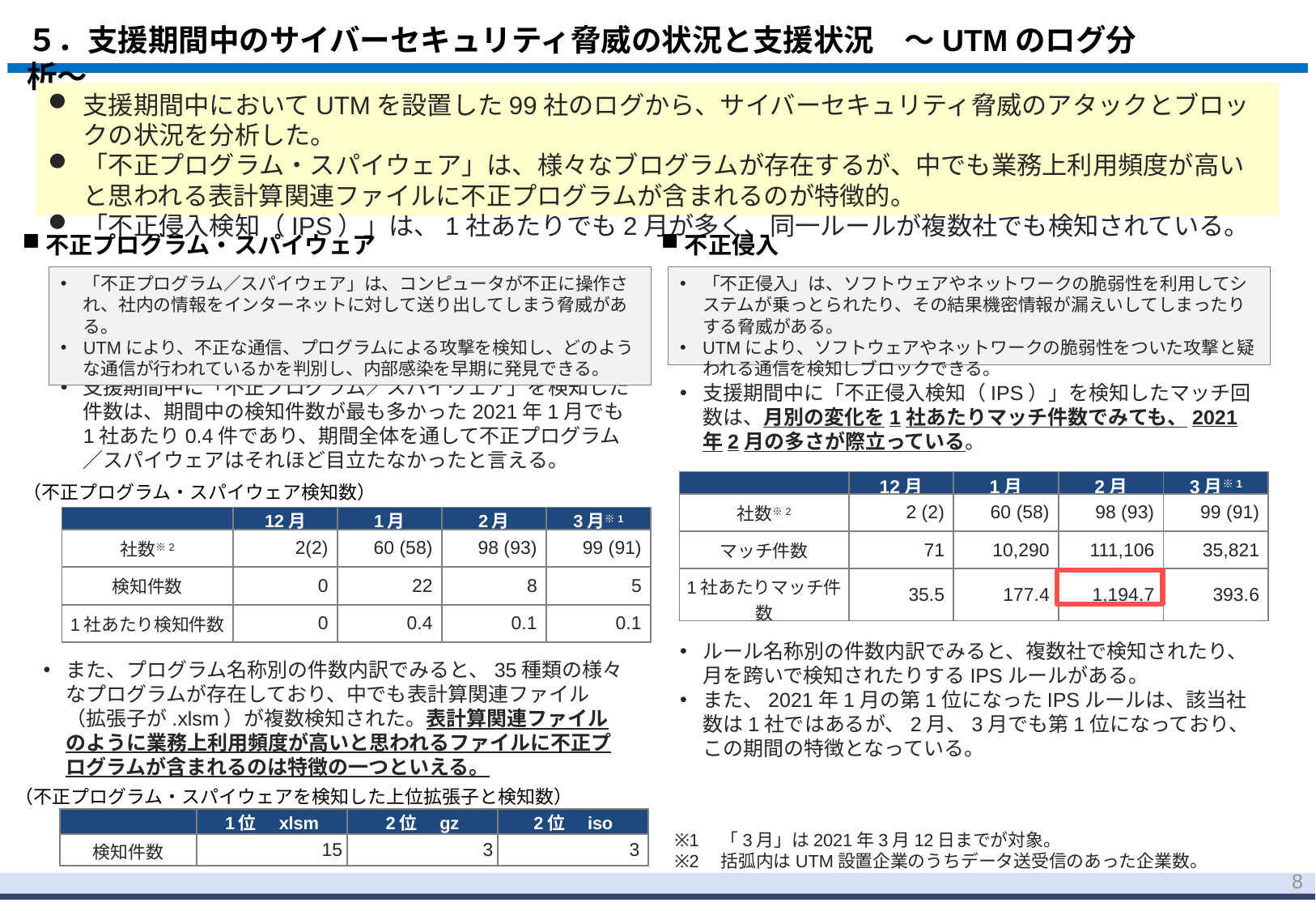

# ５．支援期間中のサイバーセキュリティ脅威の状況と支援状況　～UTMのログ分析～
支援期間中においてUTMを設置した99社のログから、サイバーセキュリティ脅威のアタックとブロックの状況を分析した。
「不正プログラム・スパイウェア」は、様々なブログラムが存在するが、中でも業務上利用頻度が高いと思われる表計算関連ファイルに不正プログラムが含まれるのが特徴的。
「不正侵入検知（IPS）」は、1社あたりでも2月が多く、同一ルールが複数社でも検知されている。
不正プログラム・スパイウェア
不正侵入
「不正プログラム／スパイウェア」は、コンピュータが不正に操作され、社内の情報をインターネットに対して送り出してしまう脅威がある。
UTMにより、不正な通信、プログラムによる攻撃を検知し、どのような通信が行われているかを判別し、内部感染を早期に発見できる。
「不正侵入」は、ソフトウェアやネットワークの脆弱性を利用してシステムが乗っとられたり、その結果機密情報が漏えいしてしまったりする脅威がある。
UTMにより、ソフトウェアやネットワークの脆弱性をついた攻撃と疑われる通信を検知しブロックできる。
支援期間中に「不正プログラム／スパイウェア」を検知した件数は、期間中の検知件数が最も多かった2021年1月でも1社あたり0.4件であり、期間全体を通して不正プログラム／スパイウェアはそれほど目立たなかったと言える。
支援期間中に「不正侵入検知（IPS）」を検知したマッチ回数は、月別の変化を1社あたりマッチ件数でみても、2021年2月の多さが際立っている。
|  | 12月 | 1月 | 2月 | 3月※1 |
| --- | --- | --- | --- | --- |
| 社数※2 | 2 (2) | 60 (58) | 98 (93) | 99 (91) |
| マッチ件数 | 71 | 10,290 | 111,106 | 35,821 |
| 1社あたりマッチ件数 | 35.5 | 177.4 | 1,194.7 | 393.6 |
（不正プログラム・スパイウェア検知数）
|  | 12月 | 1月 | 2月 | 3月※1 |
| --- | --- | --- | --- | --- |
| 社数※2 | 2(2) | 60 (58) | 98 (93) | 99 (91) |
| 検知件数 | 0 | 22 | 8 | 5 |
| 1社あたり検知件数 | 0 | 0.4 | 0.1 | 0.1 |

ルール名称別の件数内訳でみると、複数社で検知されたり、月を跨いで検知されたりするIPSルールがある。
また、2021年1月の第1位になったIPSルールは、該当社数は1社ではあるが、2月、3月でも第1位になっており、この期間の特徴となっている。
また、プログラム名称別の件数内訳でみると、35種類の様々なプログラムが存在しており、中でも表計算関連ファイル（拡張子が.xlsm）が複数検知された。表計算関連ファイルのように業務上利用頻度が高いと思われるファイルに不正プログラムが含まれるのは特徴の一つといえる。
（不正プログラム・スパイウェアを検知した上位拡張子と検知数）
|  | 1位　xlsm | 2位　gz | 2位　iso |
| --- | --- | --- | --- |
| 検知件数 | 15 | 3 | 3 |
※1　「3月」は2021年3月12日までが対象。
※2　括弧内はUTM設置企業のうちデータ送受信のあった企業数。
8